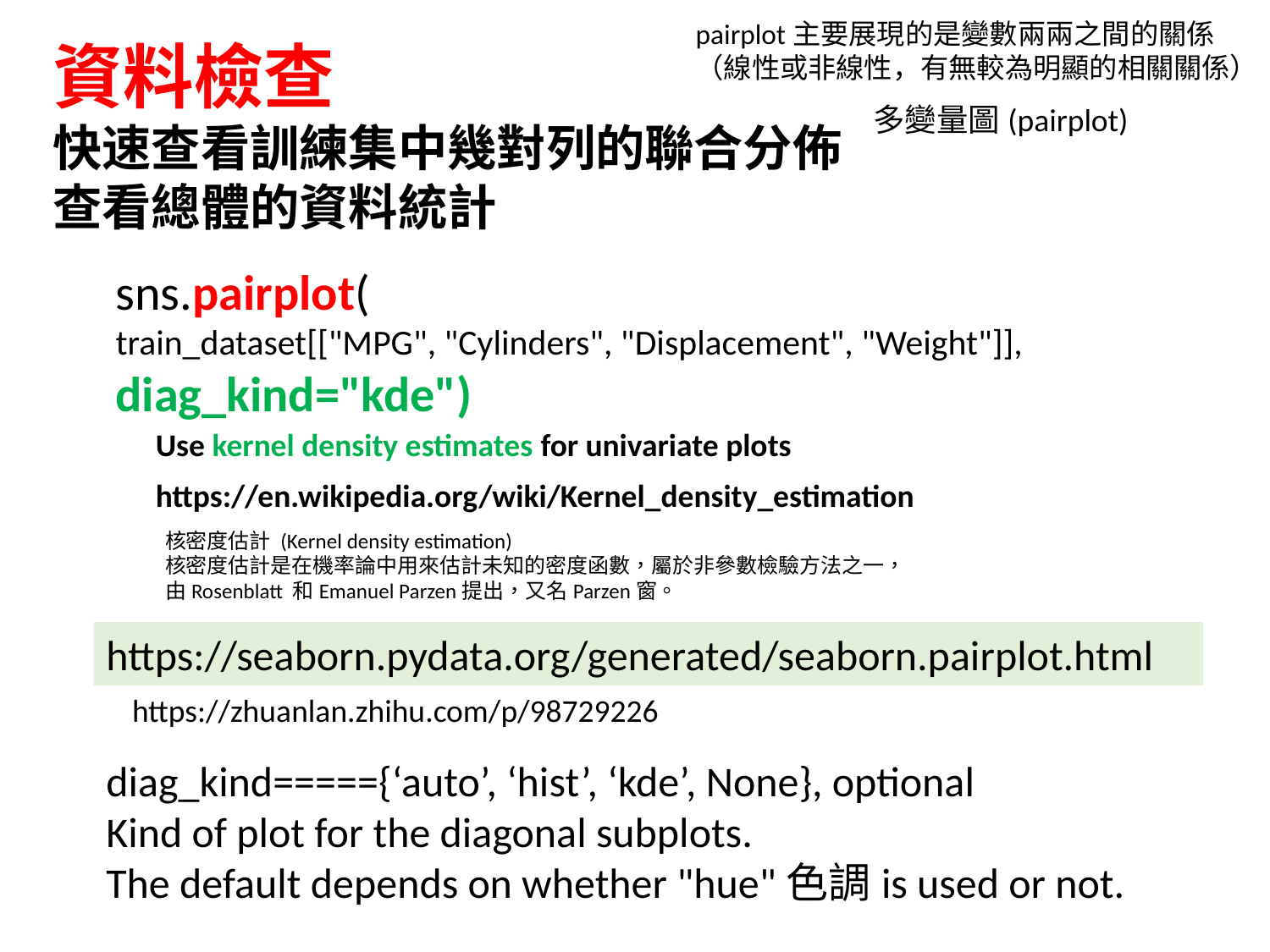

pairplot主要展現的是變數兩兩之間的關係
（線性或非線性，有無較為明顯的相關關係）
資料檢查
快速查看訓練集中幾對列的聯合分佈查看總體的資料統計
多變量圖(pairplot)
sns.pairplot(
train_dataset[["MPG", "Cylinders", "Displacement", "Weight"]],
diag_kind="kde")
Use kernel density estimates for univariate plots
https://en.wikipedia.org/wiki/Kernel_density_estimation
核密度估計 (Kernel density estimation)
核密度估計是在機率論中用來估計未知的密度函數，屬於非參數檢驗方法之一，
由Rosenblatt 和Emanuel Parzen提出，又名Parzen窗。
https://seaborn.pydata.org/generated/seaborn.pairplot.html
https://zhuanlan.zhihu.com/p/98729226
diag_kind====={‘auto’, ‘hist’, ‘kde’, None}, optional
Kind of plot for the diagonal subplots.
The default depends on whether "hue"色調is used or not.